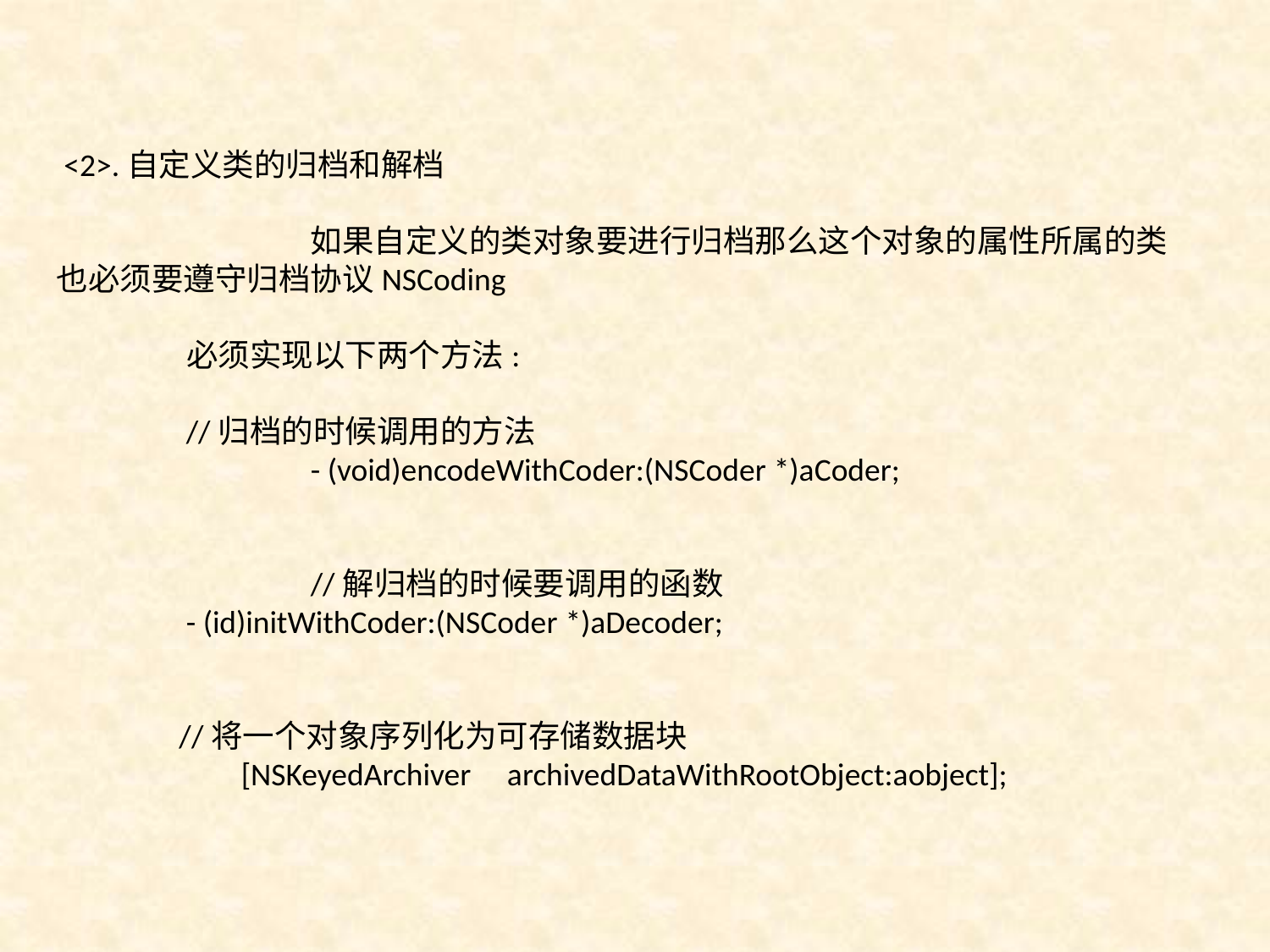

<2>.自定义类的归档和解档

		如果自定义的类对象要进行归档那么这个对象的属性所属的类也必须要遵守归档协议NSCoding

                 必须实现以下两个方法:

                  //归档的时候调用的方法
		- (void)encodeWithCoder:(NSCoder *)aCoder;

		//解归档的时候要调用的函数
                  - (id)initWithCoder:(NSCoder *)aDecoder;

                 //将一个对象序列化为可存储数据块
	        [NSKeyedArchiver     archivedDataWithRootObject:aobject];